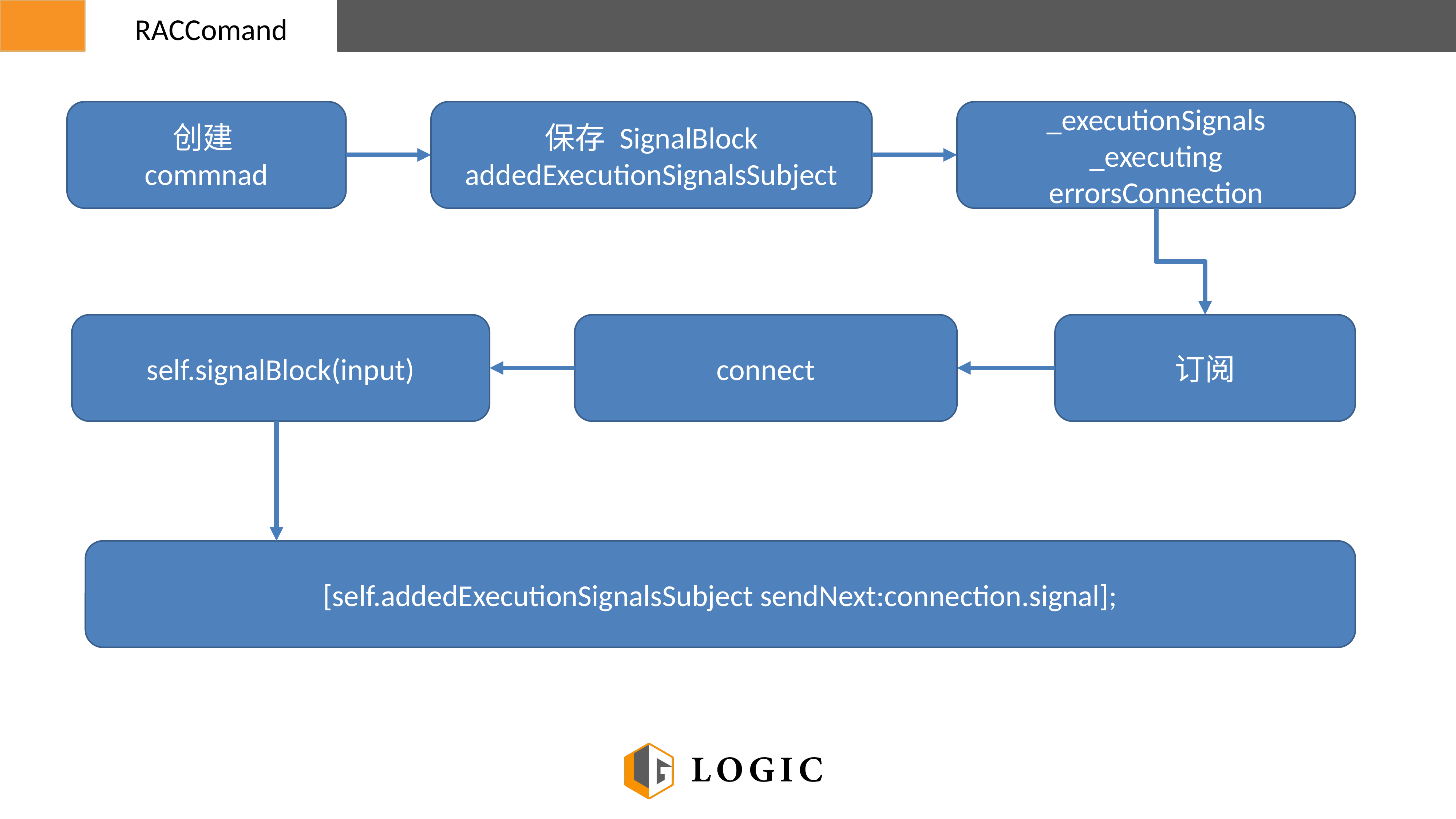

RACComand
创建
commnad
保存 SignalBlock
addedExecutionSignalsSubject
_executionSignals
_executing
errorsConnection
connect
订阅
self.signalBlock(input)
[self.addedExecutionSignalsSubject sendNext:connection.signal];